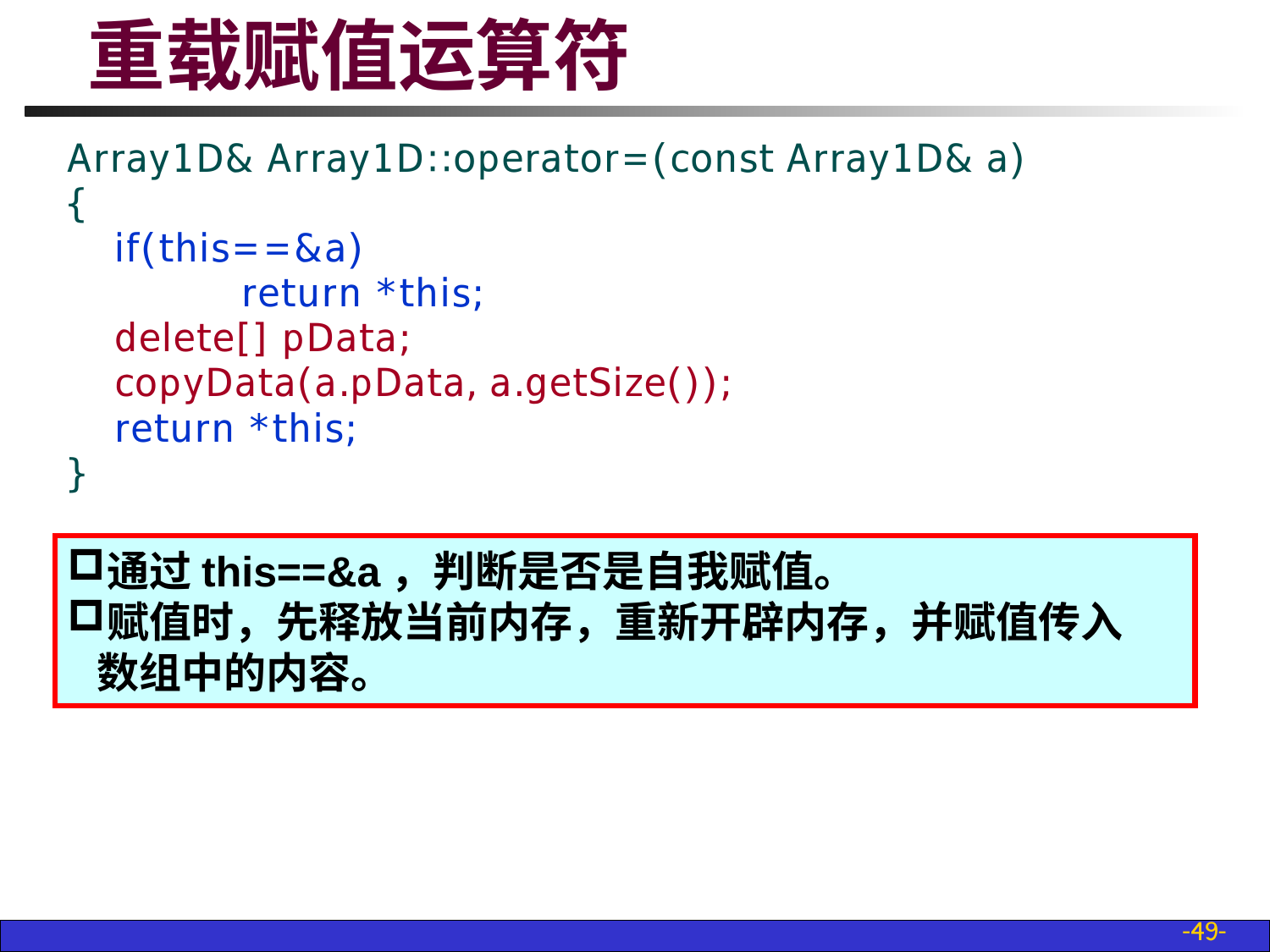

# 重载赋值运算符
Array1D& Array1D::operator=(const Array1D& a)
{
	if(this==&a)
		return *this;
	delete[] pData;
	copyData(a.pData, a.getSize());
	return *this;
}
通过this==&a，判断是否是自我赋值。
赋值时，先释放当前内存，重新开辟内存，并赋值传入
  数组中的内容。
-49-